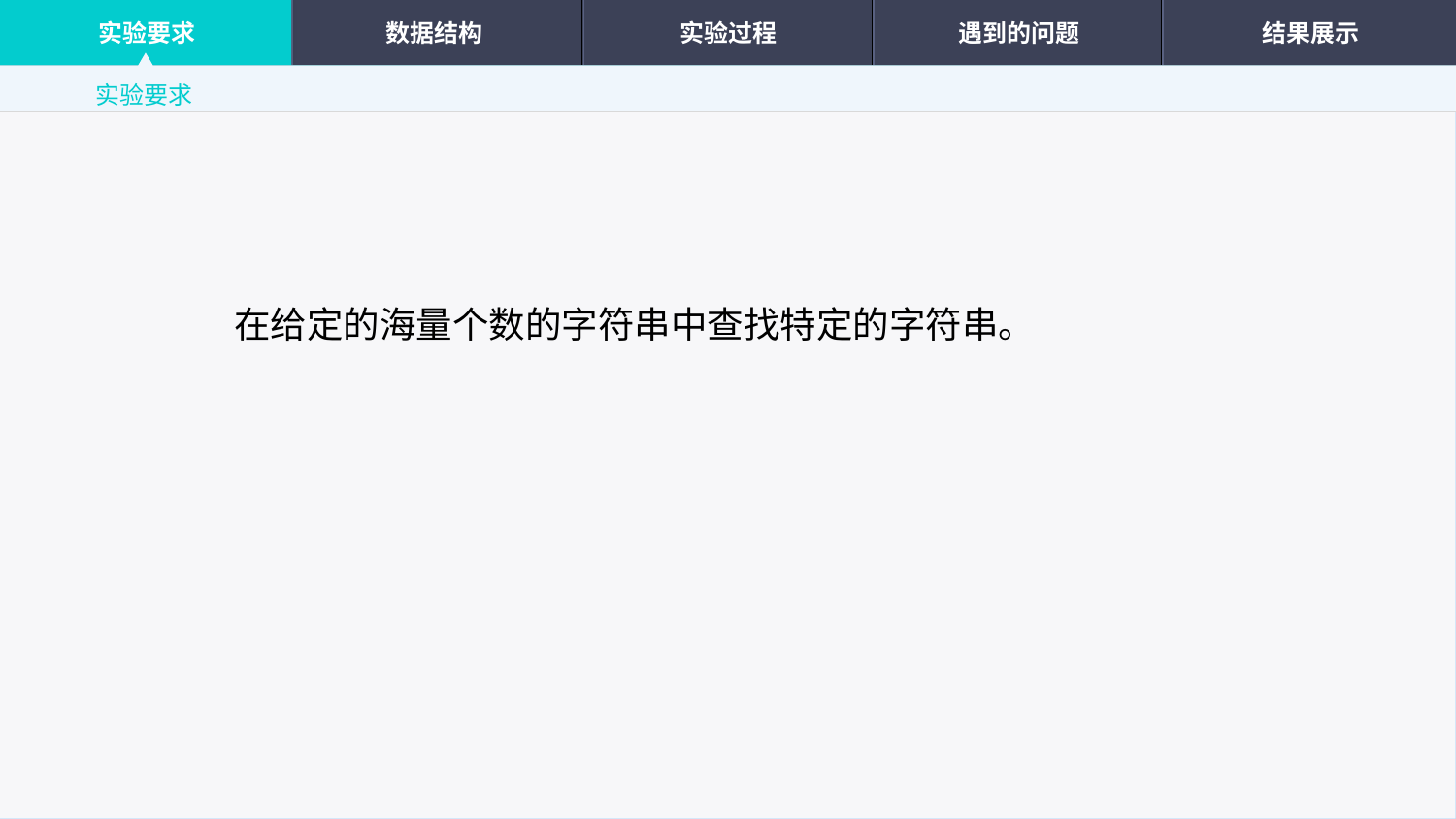

实验要求
数据结构
实验过程
遇到的问题
结果展示
实验要求
在给定的海量个数的字符串中查找特定的字符串。